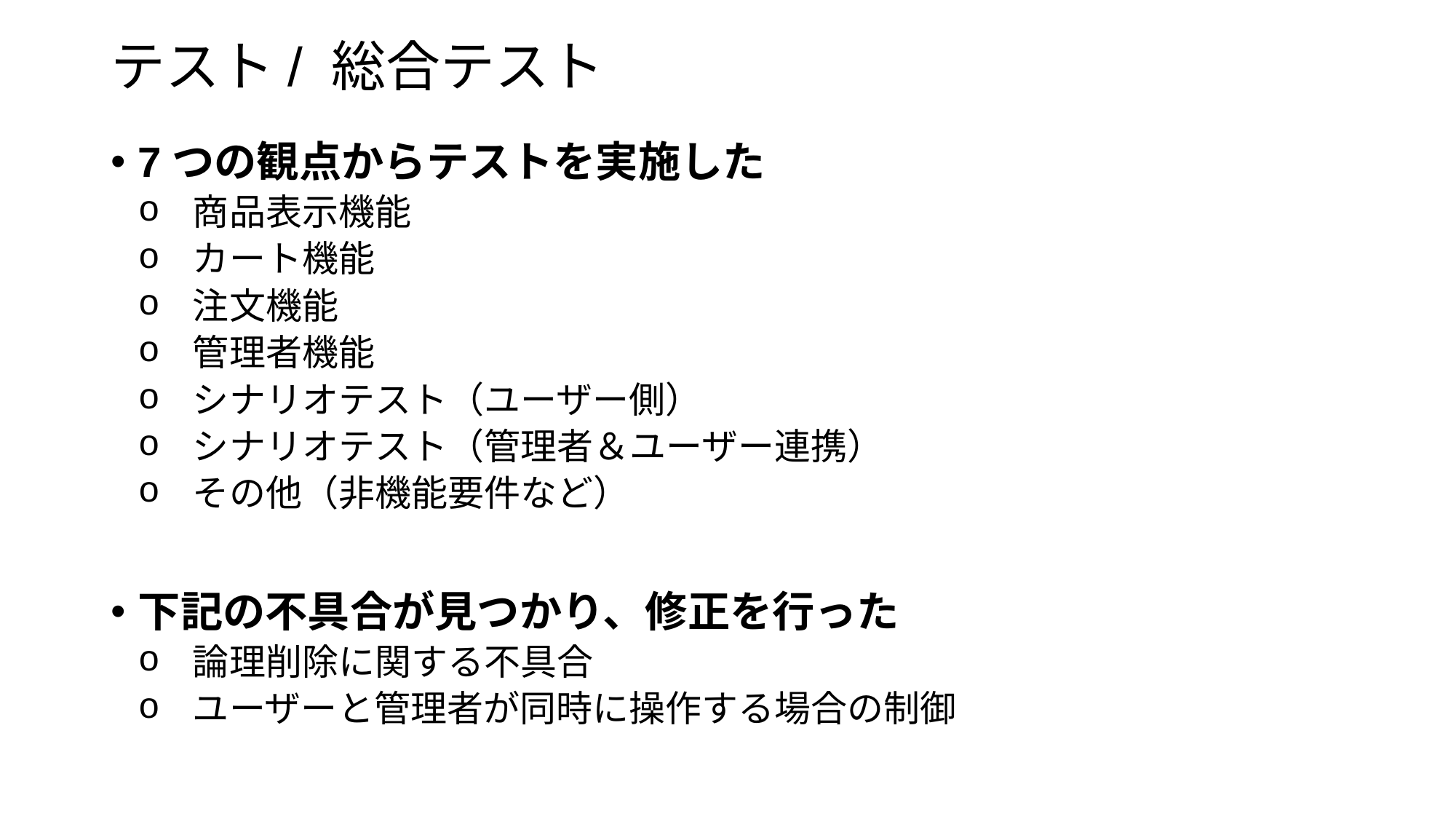

# テスト/ 総合テスト
7つの観点からテストを実施した
商品表示機能
カート機能
注文機能
管理者機能
シナリオテスト（ユーザー側）
シナリオテスト（管理者＆ユーザー連携）
その他（非機能要件など）

下記の不具合が見つかり、修正を行った
論理削除に関する不具合
ユーザーと管理者が同時に操作する場合の制御